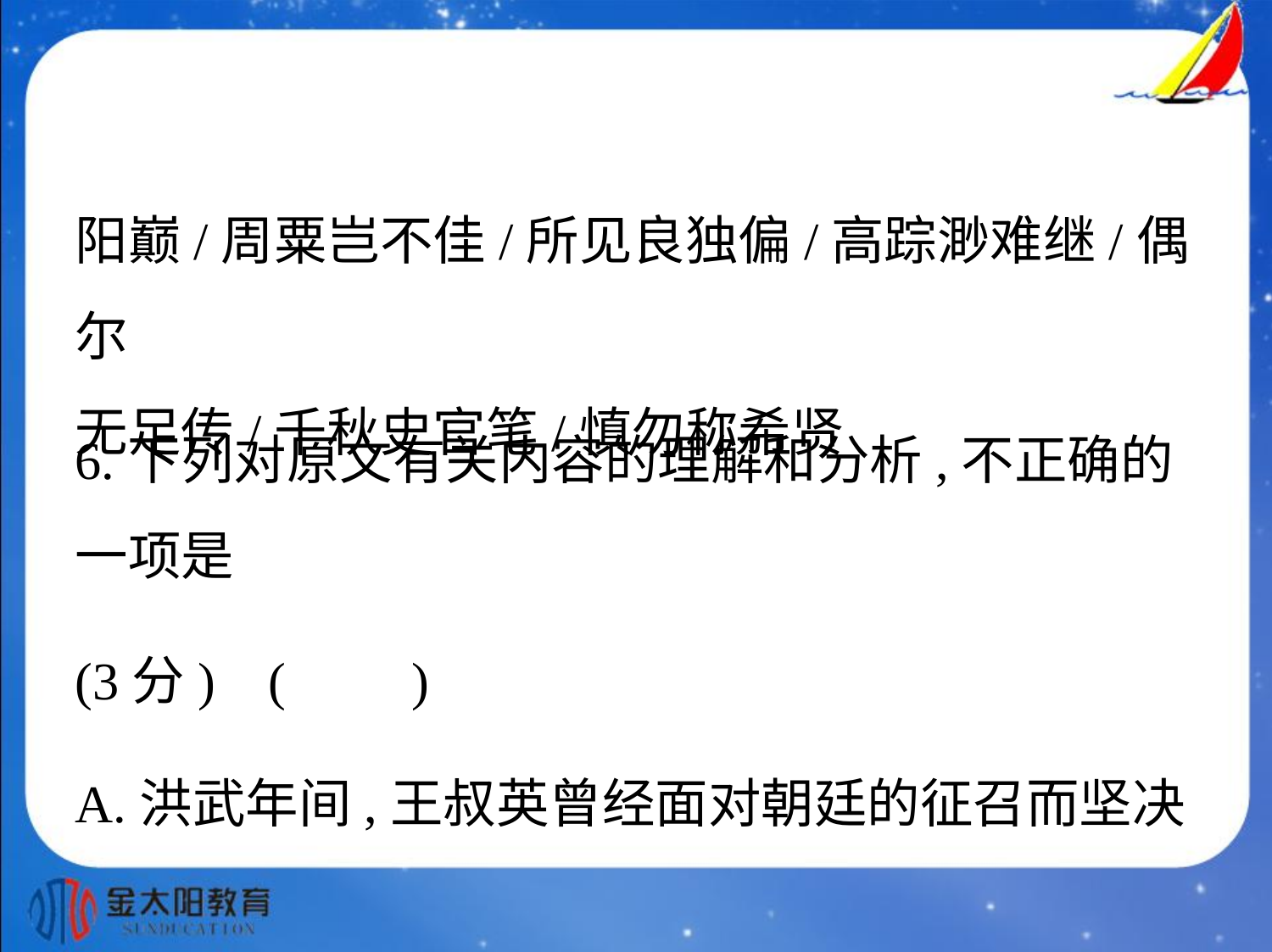

阳巅/周粟岂不佳/所见良独偏/高踪渺难继/偶尔
无足传/千秋史官笔/慎勿称希贤
6.下列对原文有关内容的理解和分析,不正确的
一项是
(3分) (　    )
A.洪武年间,王叔英曾经面对朝廷的征召而坚决